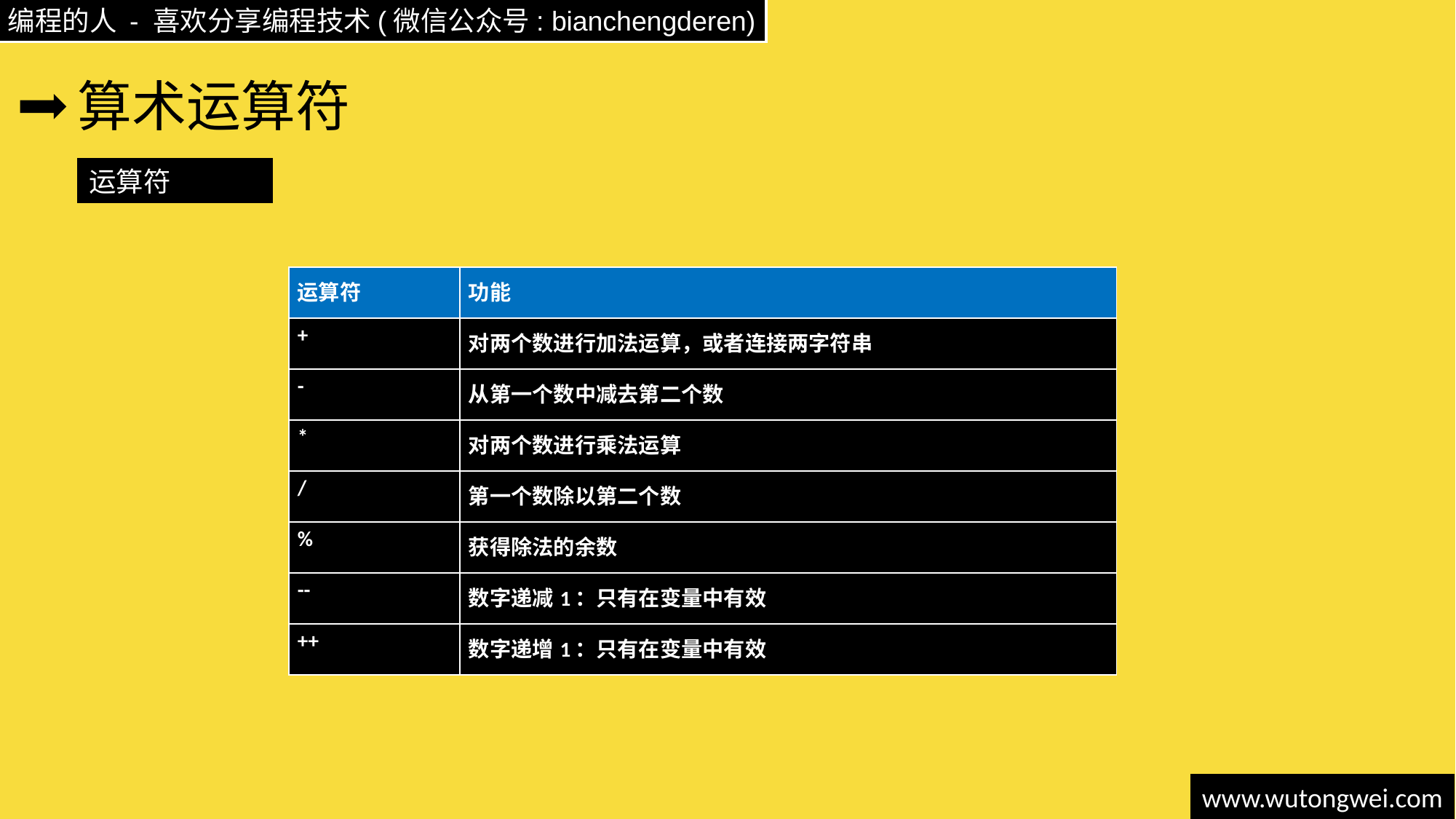

# 算术运算符
运算符
| 运算符 | 功能 |
| --- | --- |
| + | 对两个数进行加法运算，或者连接两字符串 |
| - | 从第一个数中减去第二个数 |
| \* | 对两个数进行乘法运算 |
| / | 第一个数除以第二个数 |
| % | 获得除法的余数 |
| -- | 数字递减1：只有在变量中有效 |
| ++ | 数字递增1：只有在变量中有效 |